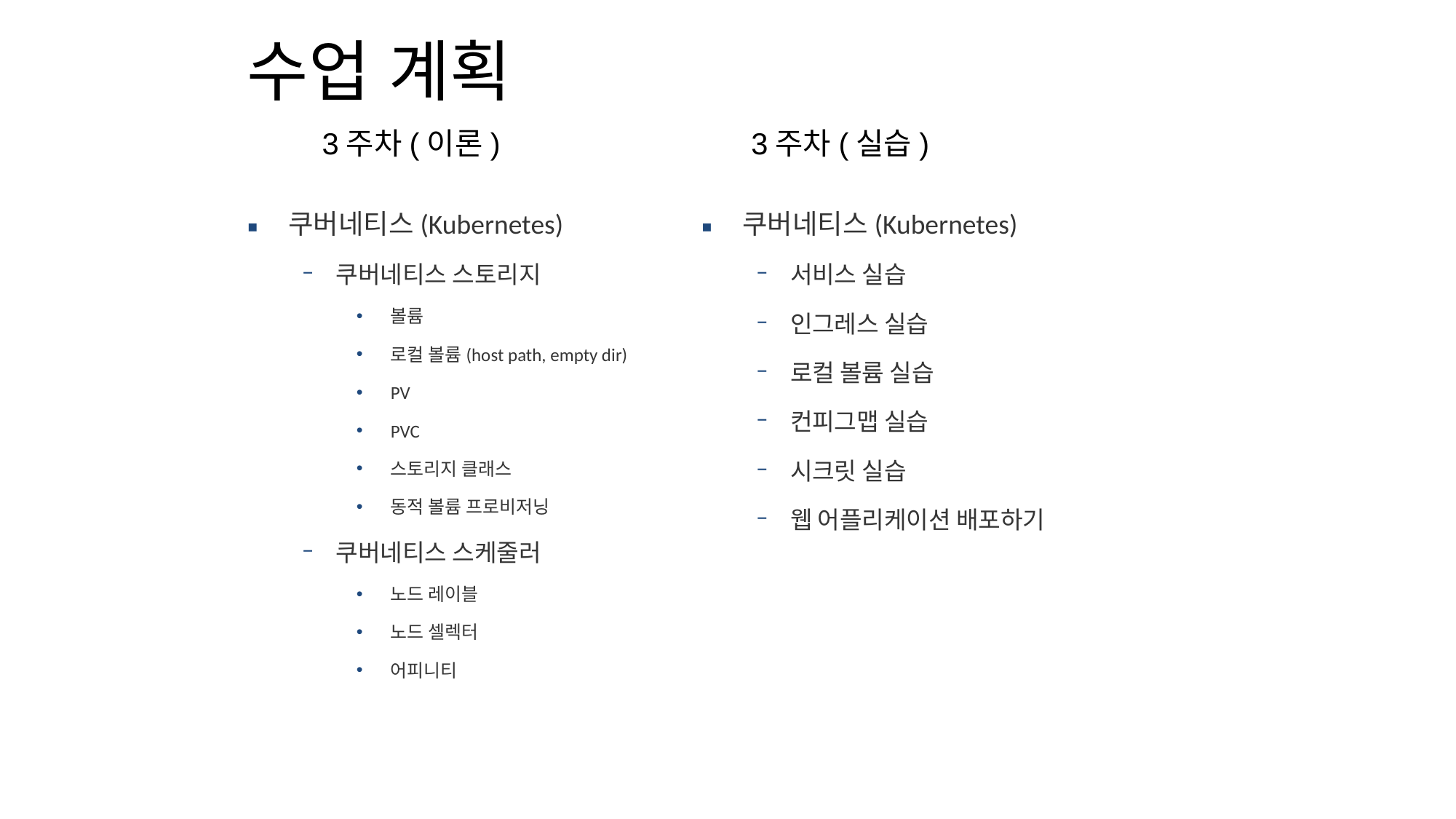

# 수업 계획
3주차(이론)
3주차(실습)
쿠버네티스(Kubernetes)
서비스 실습
인그레스 실습
로컬 볼륨 실습
컨피그맵 실습
시크릿 실습
웹 어플리케이션 배포하기
쿠버네티스(Kubernetes)
쿠버네티스 스토리지
볼륨
로컬 볼륨(host path, empty dir)
PV
PVC
스토리지 클래스
동적 볼륨 프로비저닝
쿠버네티스 스케줄러
노드 레이블
노드 셀렉터
어피니티